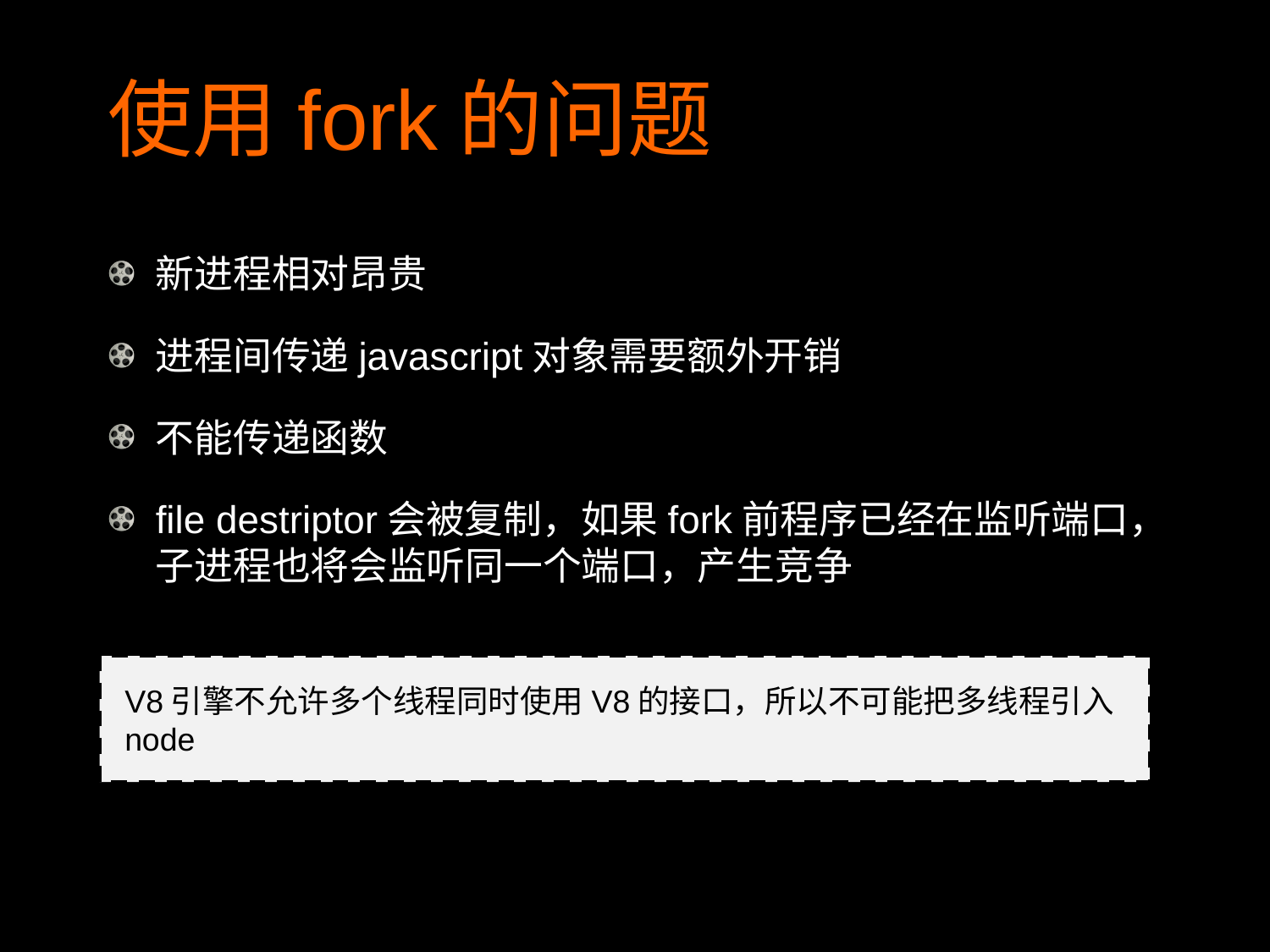

# 使用fork的问题
新进程相对昂贵
进程间传递javascript对象需要额外开销
不能传递函数
file destriptor会被复制，如果fork前程序已经在监听端口，子进程也将会监听同一个端口，产生竞争
V8引擎不允许多个线程同时使用V8的接口，所以不可能把多线程引入node